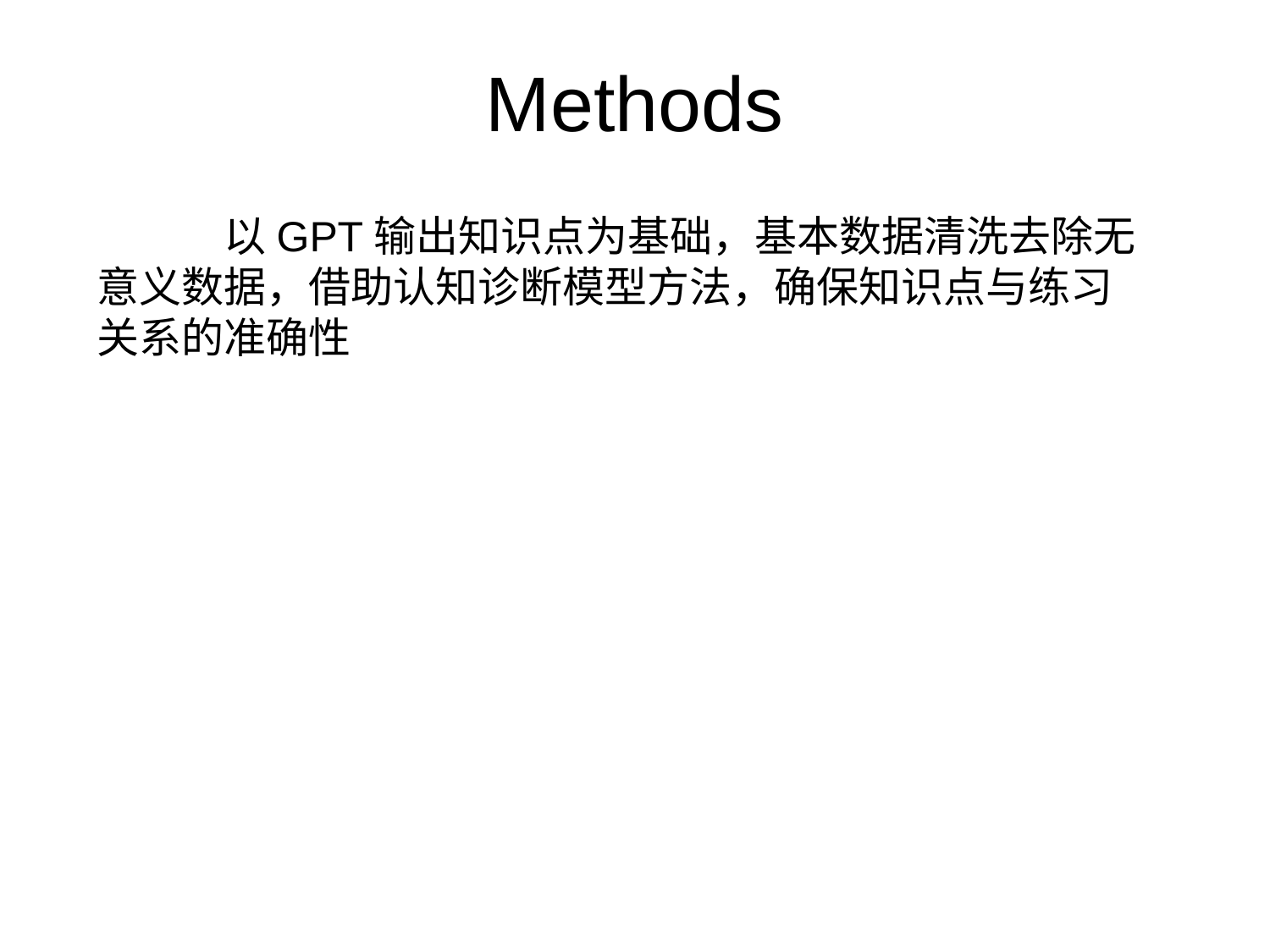

# Methods

	以GPT输出知识点为基础，基本数据清洗去除无意义数据，借助认知诊断模型方法，确保知识点与练习关系的准确性